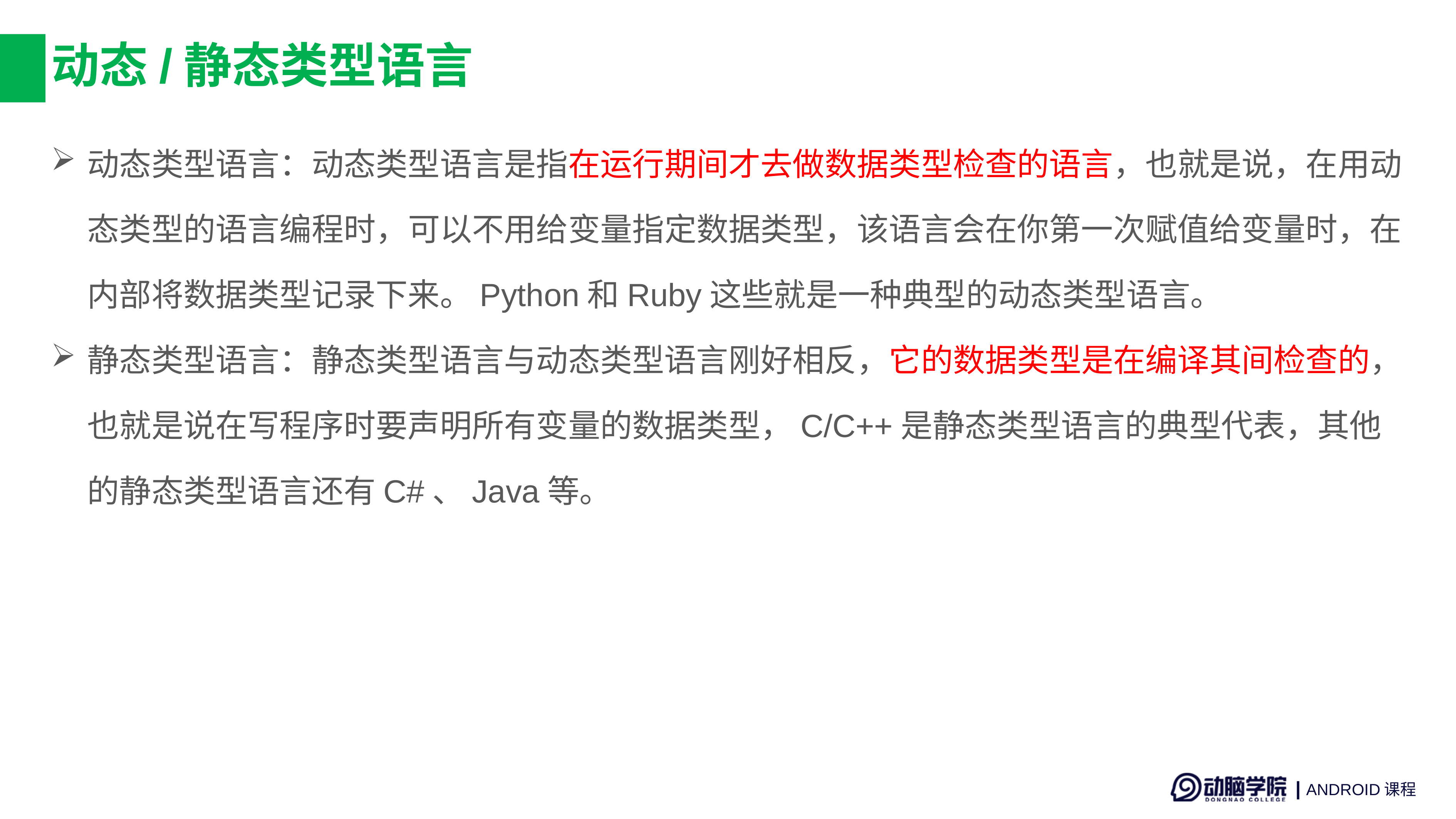

# 动态/静态类型语言
动态类型语言：动态类型语言是指在运行期间才去做数据类型检查的语言，也就是说，在用动态类型的语言编程时，可以不用给变量指定数据类型，该语言会在你第一次赋值给变量时，在内部将数据类型记录下来。Python和Ruby这些就是一种典型的动态类型语言。
静态类型语言：静态类型语言与动态类型语言刚好相反，它的数据类型是在编译其间检查的，也就是说在写程序时要声明所有变量的数据类型，C/C++是静态类型语言的典型代表，其他的静态类型语言还有C#、Java等。